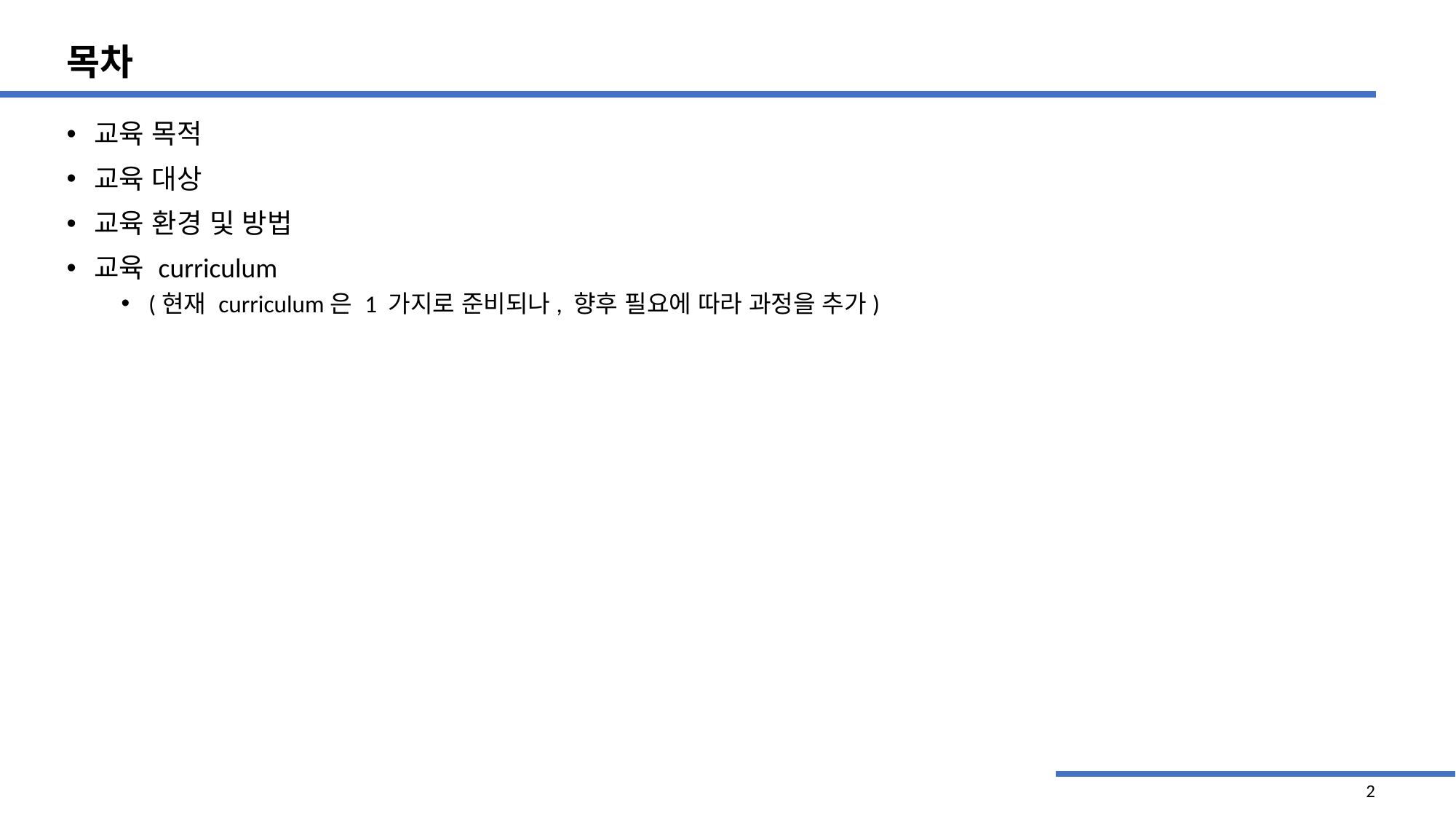

# 목차
교육 목적
교육 대상
교육 환경 및 방법
교육 curriculum
(현재 curriculum은 1 가지로 준비되나, 향후 필요에 따라 과정을 추가)